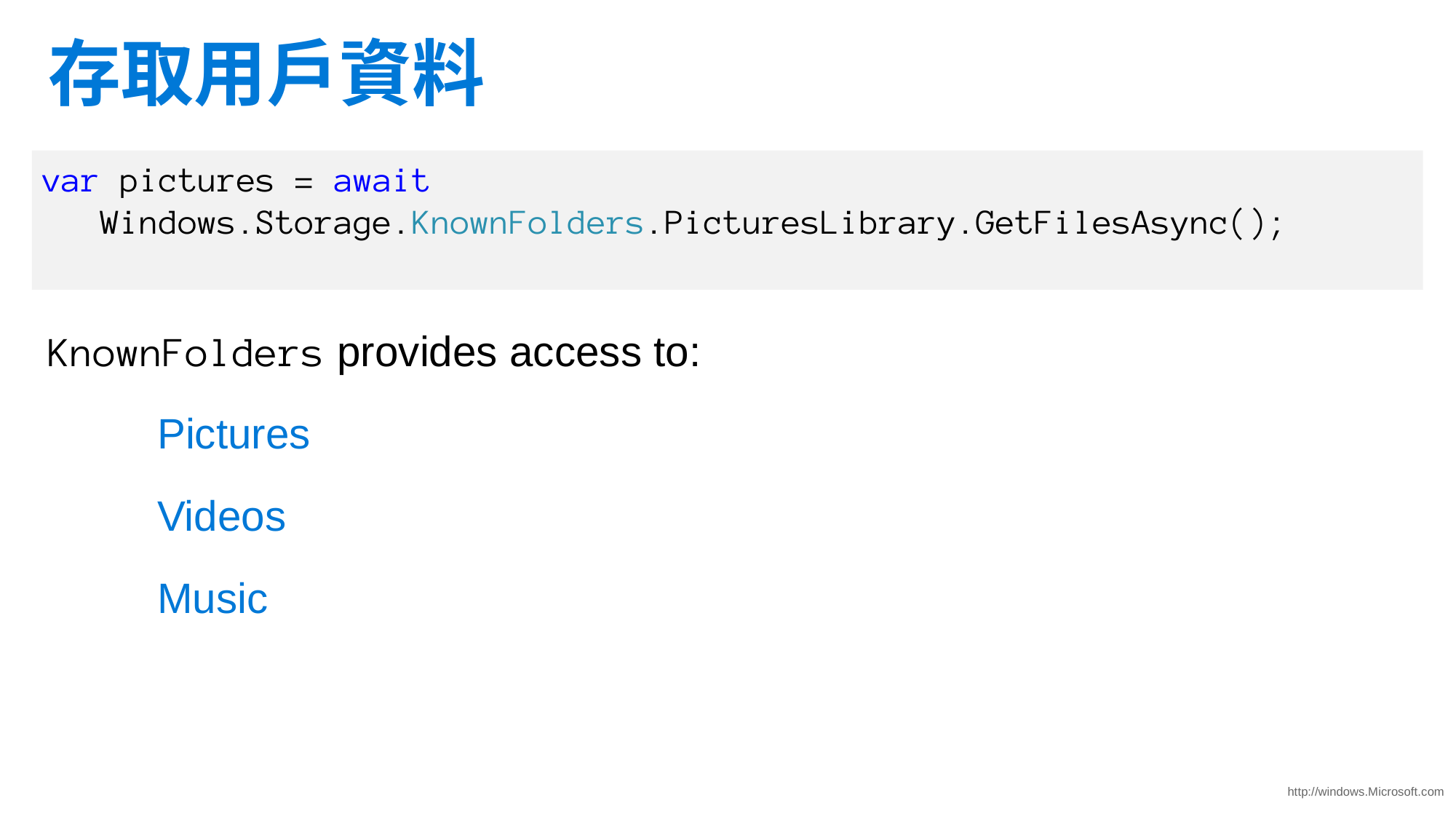

18
# 存取用戶資料
var pictures = await
   Windows.Storage.KnownFolders.PicturesLibrary.GetFilesAsync();

KnownFolders provides access to:
	Pictures
	Videos
	Music